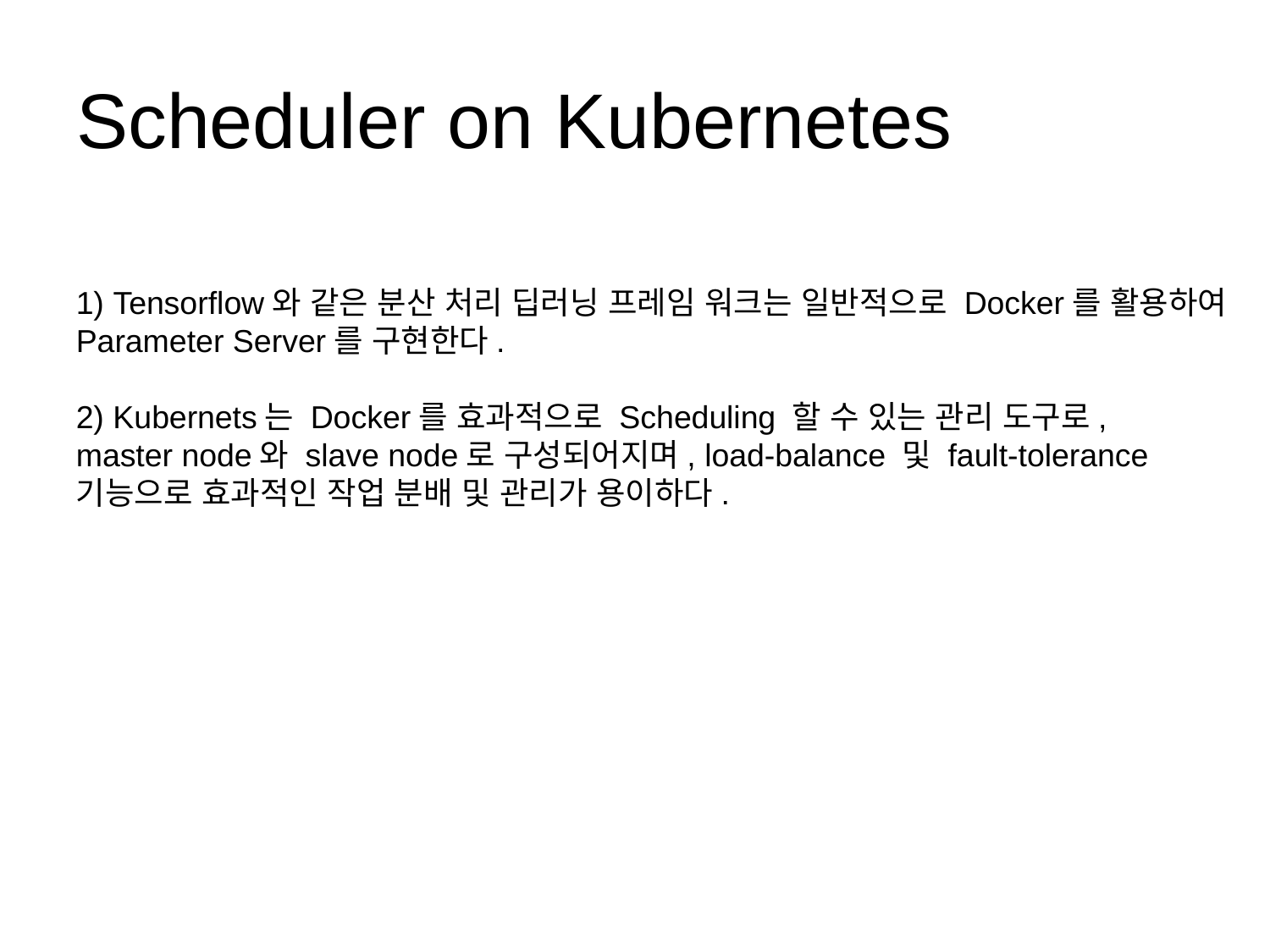

# Scheduler on Kubernetes
1) Tensorflow와 같은 분산 처리 딥러닝 프레임 워크는 일반적으로 Docker를 활용하여 Parameter Server를 구현한다.

2) Kubernets는 Docker를 효과적으로 Scheduling 할 수 있는 관리 도구로,
master node와 slave node로 구성되어지며, load-balance 및 fault-tolerance 기능으로 효과적인 작업 분배 및 관리가 용이하다.